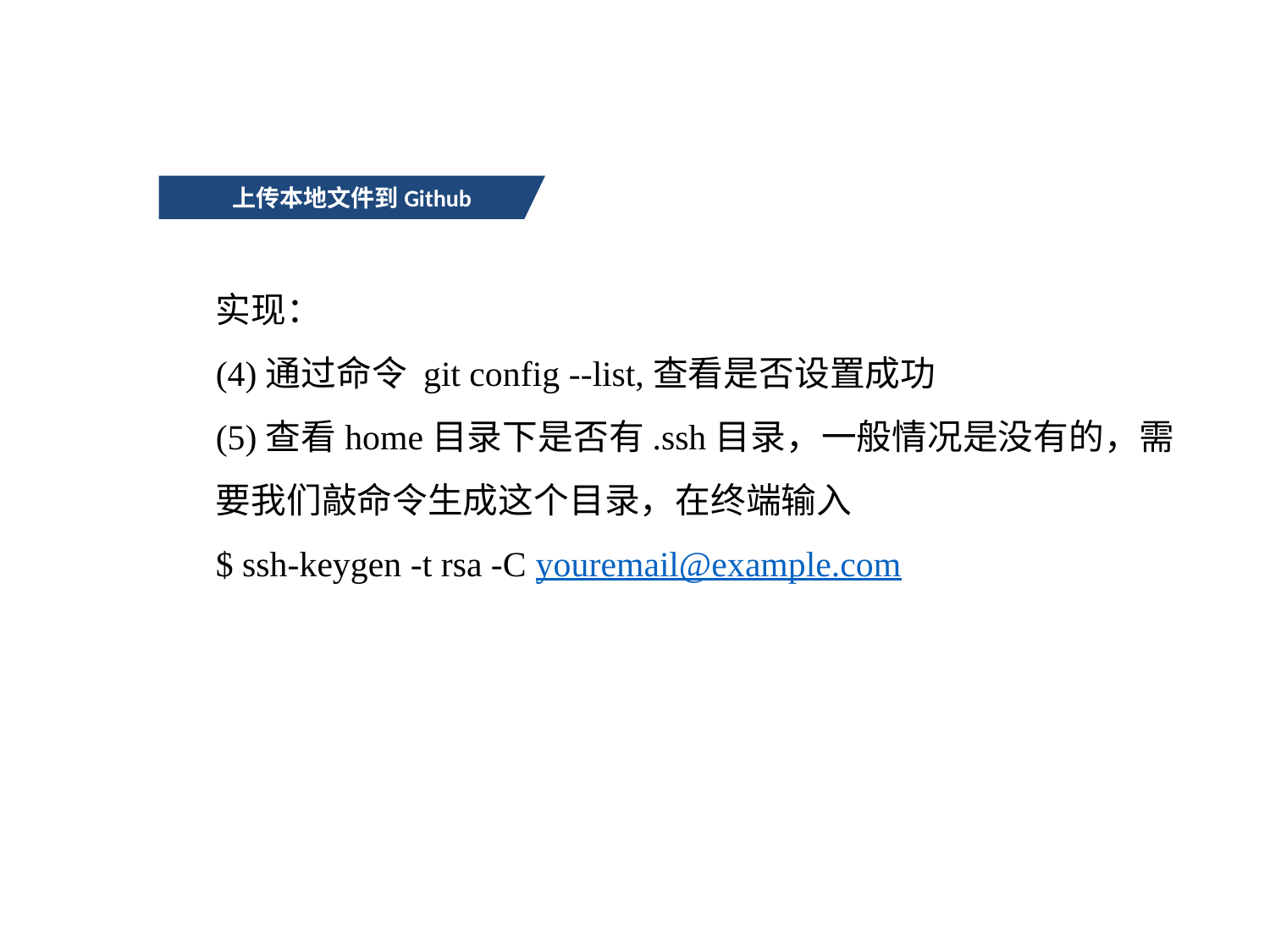

上传本地文件到Github
实现：
(4)通过命令 git config --list,查看是否设置成功
(5)查看home目录下是否有.ssh目录，一般情况是没有的，需要我们敲命令生成这个目录，在终端输入
$ ssh-keygen -t rsa -C youremail@example.com